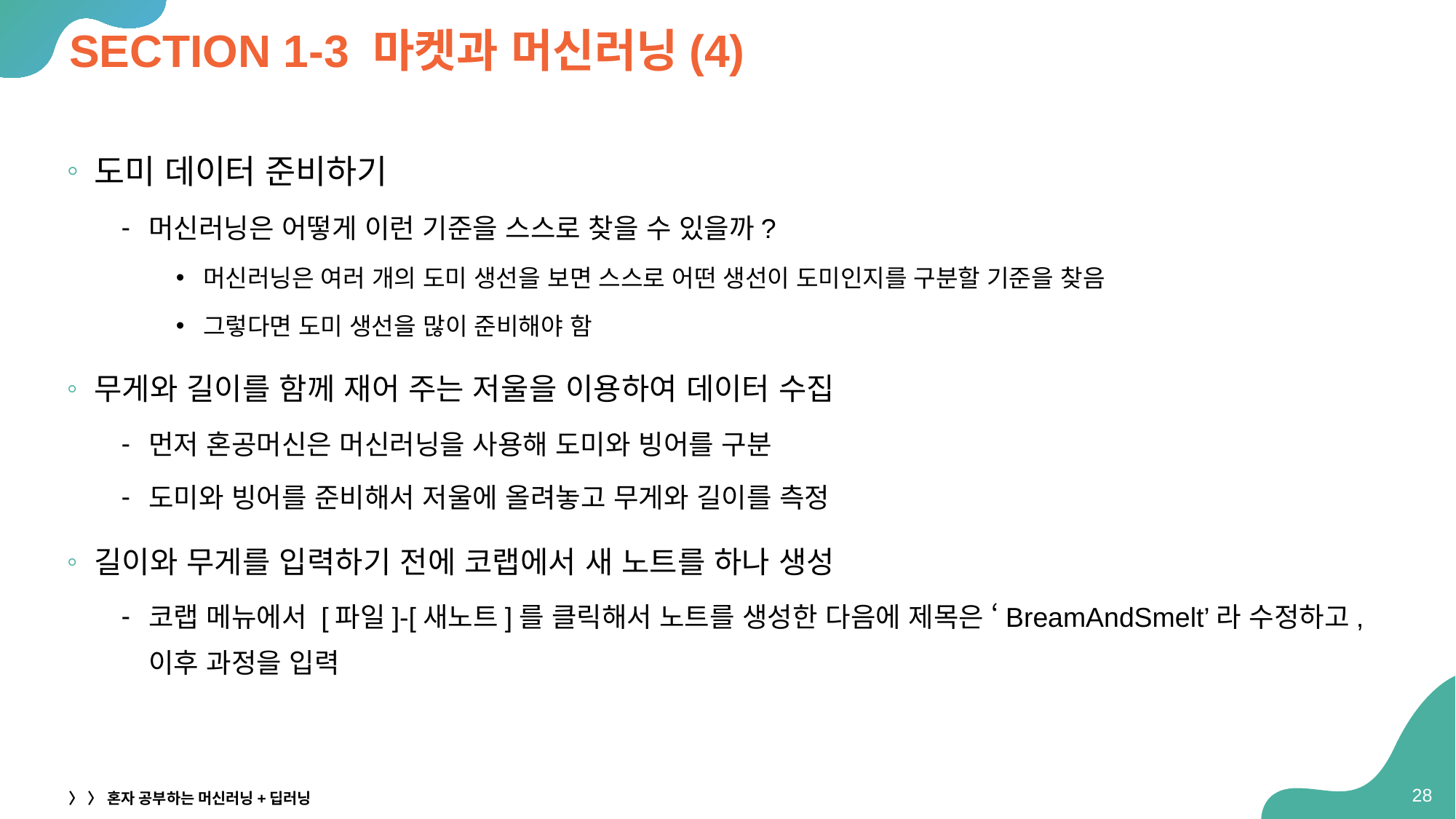

# SECTION 1-3 마켓과 머신러닝(4)
도미 데이터 준비하기
머신러닝은 어떻게 이런 기준을 스스로 찾을 수 있을까?
머신러닝은 여러 개의 도미 생선을 보면 스스로 어떤 생선이 도미인지를 구분할 기준을 찾음
그렇다면 도미 생선을 많이 준비해야 함
무게와 길이를 함께 재어 주는 저울을 이용하여 데이터 수집
먼저 혼공머신은 머신러닝을 사용해 도미와 빙어를 구분
도미와 빙어를 준비해서 저울에 올려놓고 무게와 길이를 측정
길이와 무게를 입력하기 전에 코랩에서 새 노트를 하나 생성
코랩 메뉴에서 [파일]-[새노트]를 클릭해서 노트를 생성한 다음에 제목은 ‘BreamAndSmelt’라 수정하고, 이후 과정을 입력
28
〉 〉 혼자 공부하는 머신러닝+딥러닝